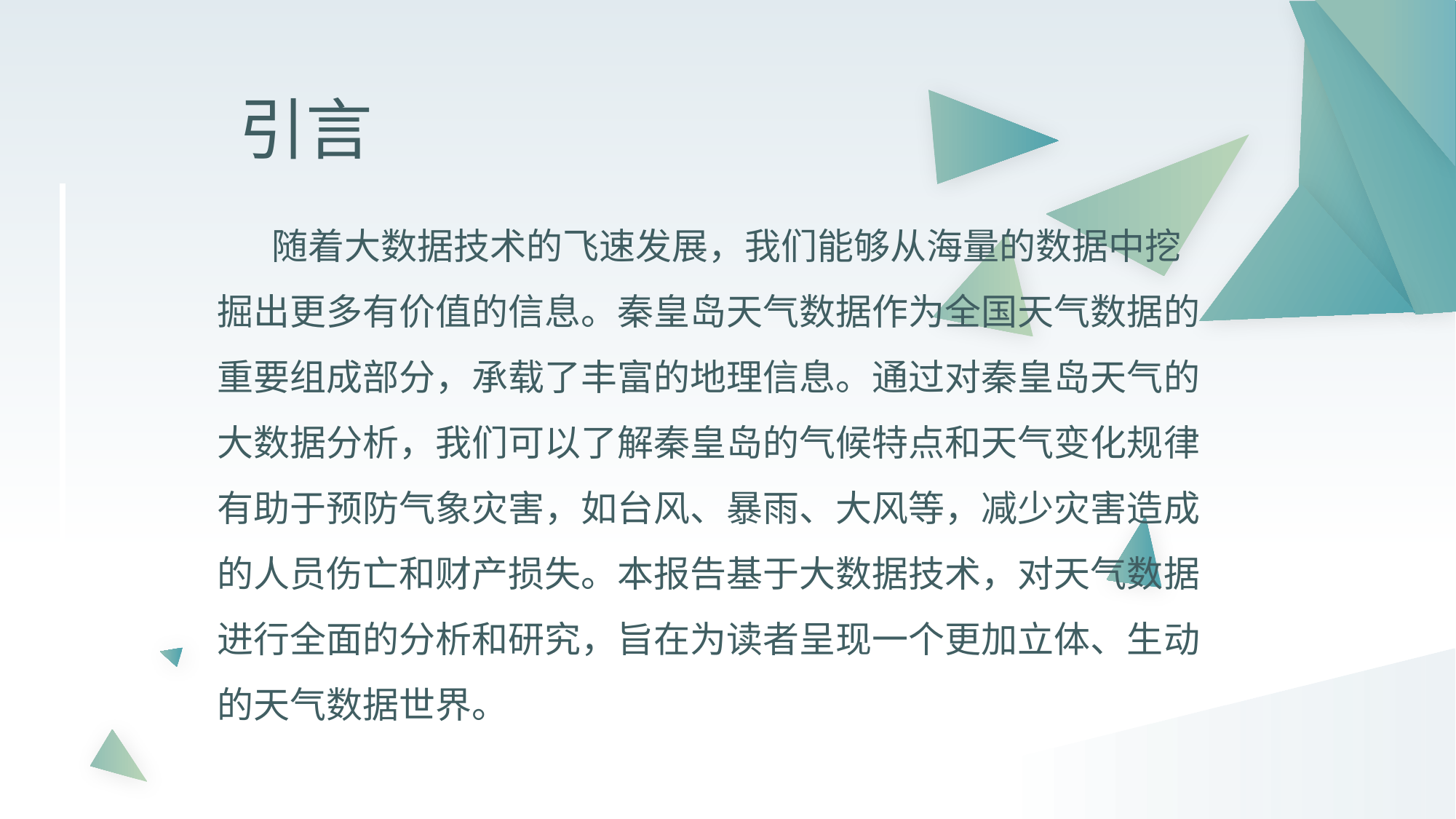

引言

随着大数据技术的飞速发展，我们能够从海量的数据中挖掘出更多有价值的信息。秦皇岛天气数据作为全国天气数据的重要组成部分，承载了丰富的地理信息。通过对秦皇岛天气的大数据分析，我们可以了解秦皇岛的气候特点和天气变化规律有助于预防气象灾害，如台风、暴雨、大风等，减少灾害造成的人员伤亡和财产损失。本报告基于大数据技术，对天气数据进行全面的分析和研究，旨在为读者呈现一个更加立体、生动的天气数据世界。